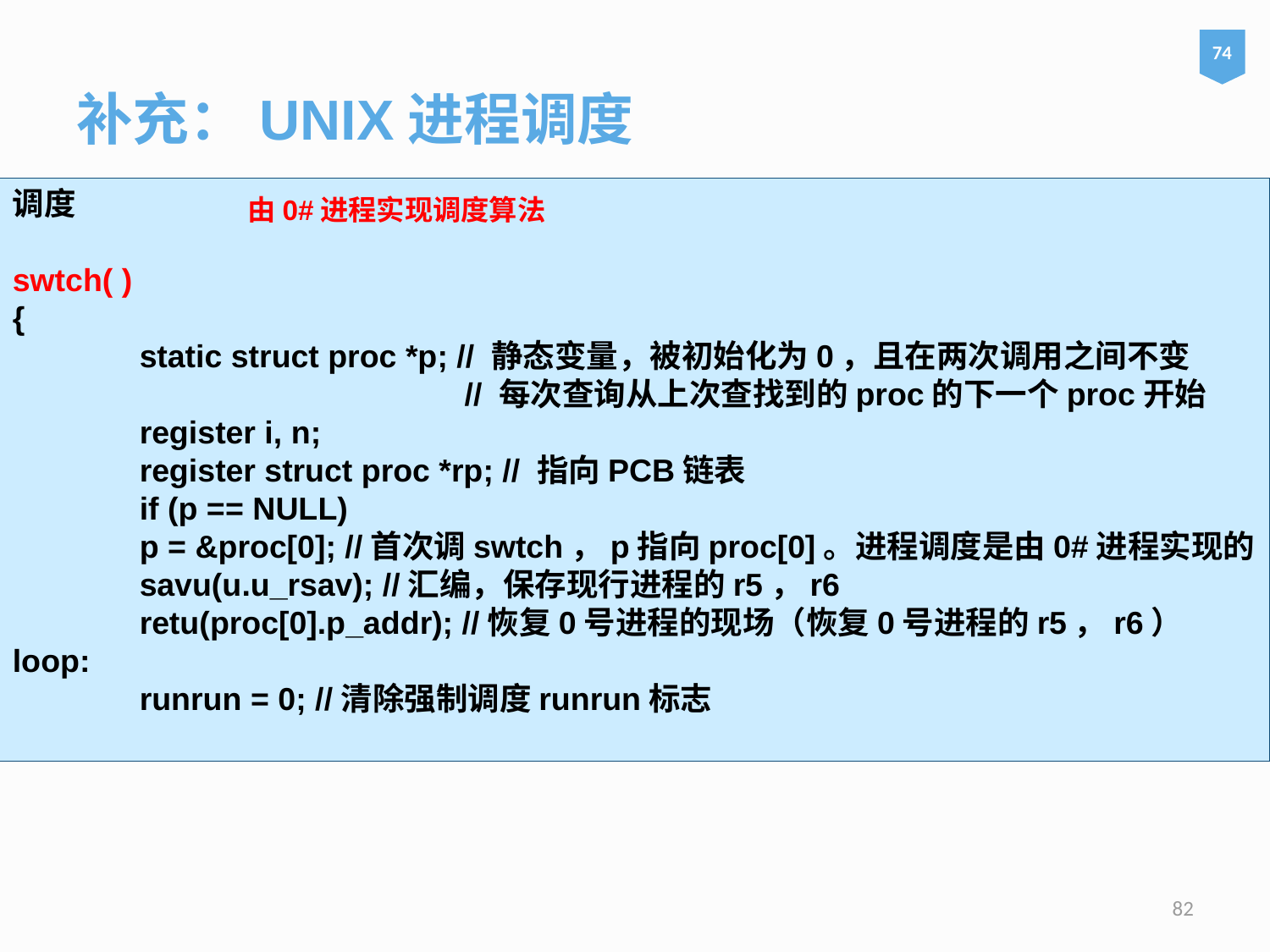

74
补充：UNIX进程调度
调度

swtch( )
{
	static struct proc *p; // 静态变量，被初始化为0，且在两次调用之间不变
			        // 每次查询从上次查找到的proc的下一个proc开始
	register i, n;
	register struct proc *rp; // 指向PCB链表
	if (p == NULL)
	p = &proc[0]; //首次调swtch，p指向proc[0]。进程调度是由0#进程实现的
	savu(u.u_rsav); //汇编，保存现行进程的r5，r6
	retu(proc[0].p_addr); //恢复0号进程的现场（恢复0号进程的r5，r6）
loop:
	runrun = 0; //清除强制调度runrun标志

由0#进程实现调度算法

82